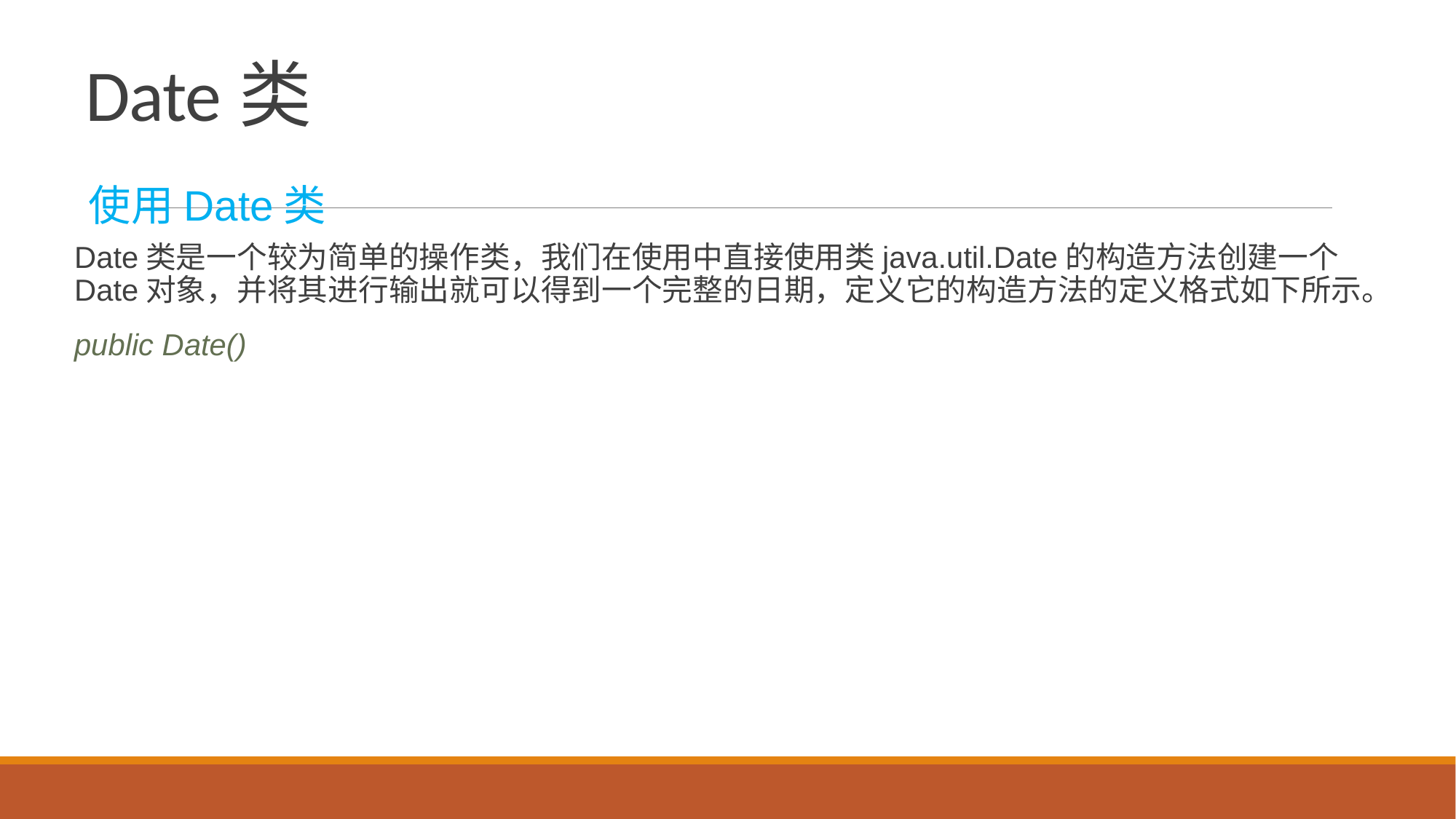

# Date类
使用Date类
Date类是一个较为简单的操作类，我们在使用中直接使用类java.util.Date的构造方法创建一个Date对象，并将其进行输出就可以得到一个完整的日期，定义它的构造方法的定义格式如下所示。
public Date()